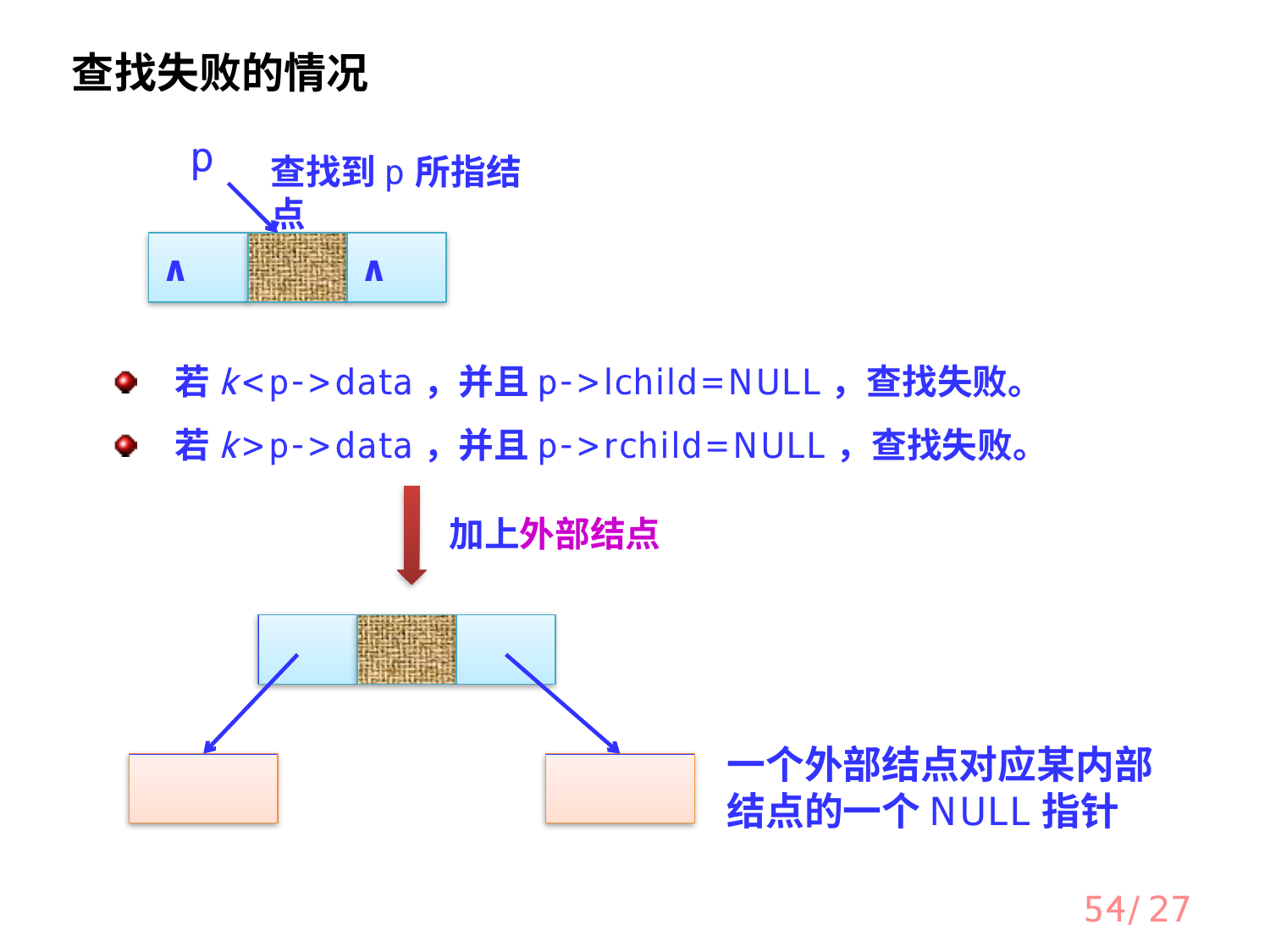

查找失败的情况
p
查找到p所指结点
∧

∧
若k<p->data，并且p->lchild=NULL，查找失败。
若k>p->data，并且p->rchild=NULL，查找失败。

加上外部结点

一个外部结点对应某内部结点的一个NULL指针

54/27